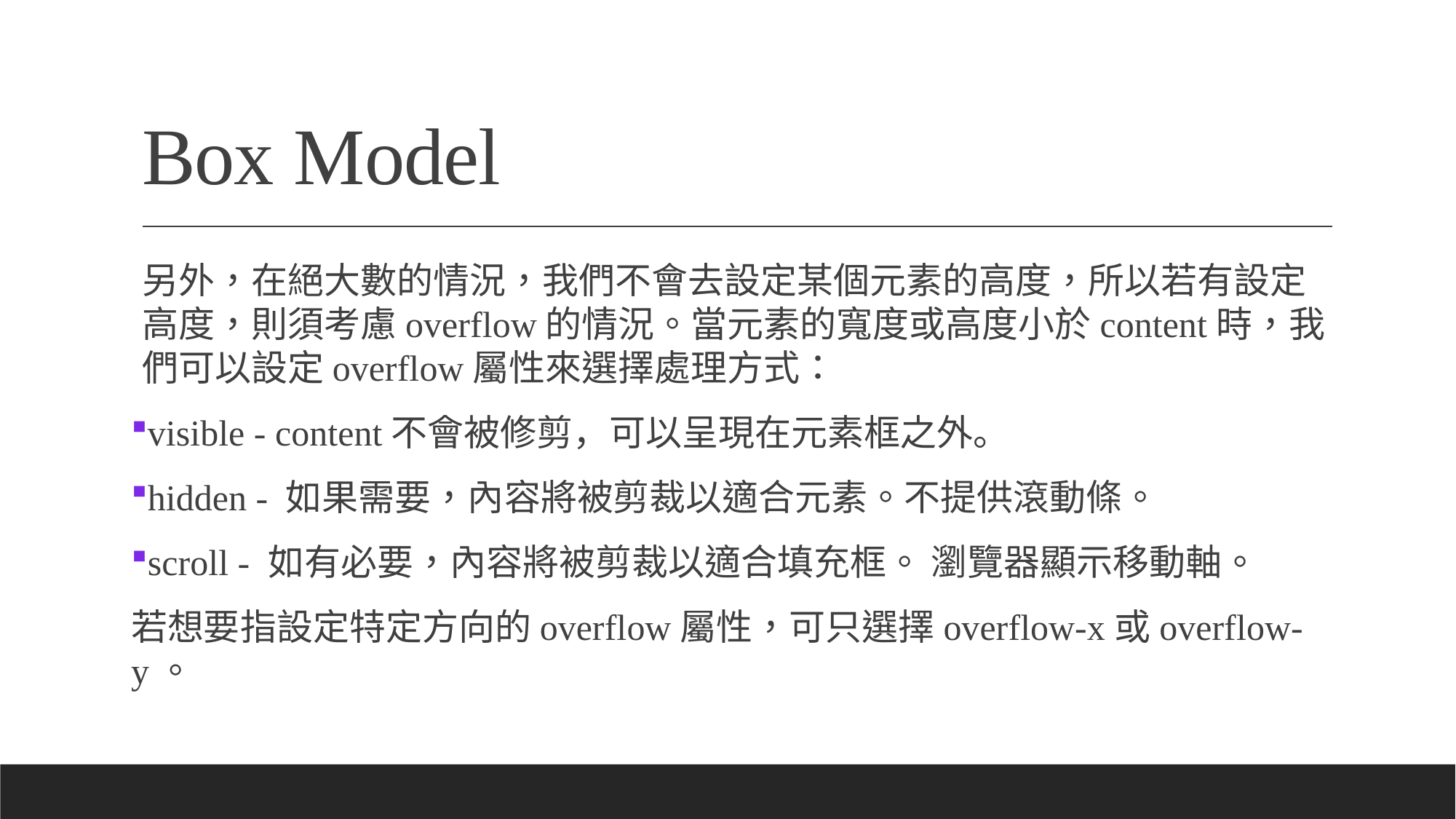

# Box Model
另外，在絕大數的情況，我們不會去設定某個元素的高度，所以若有設定高度，則須考慮overflow的情況。當元素的寬度或高度小於content時，我們可以設定overflow屬性來選擇處理方式：
visible - content不會被修剪，可以呈現在元素框之外。
hidden - 如果需要，內容將被剪裁以適合元素。不提供滾動條。
scroll - 如有必要，內容將被剪裁以適合填充框。 瀏覽器顯示移動軸。
若想要指設定特定方向的overflow屬性，可只選擇overflow-x或overflow-y。